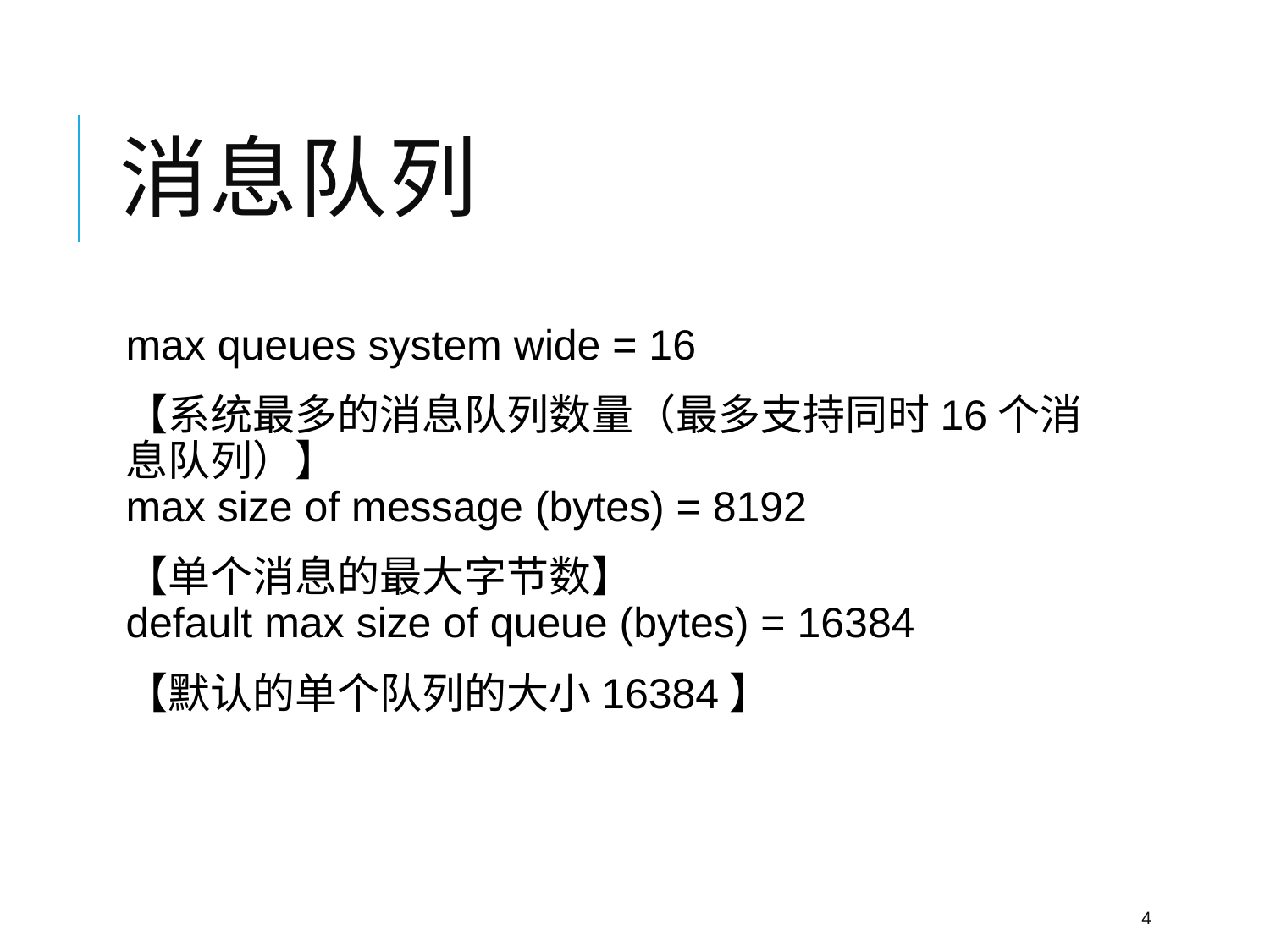

# 消息队列
max queues system wide = 16
【系统最多的消息队列数量（最多支持同时16个消息队列）】
max size of message (bytes) = 8192
【单个消息的最大字节数】
default max size of queue (bytes) = 16384
【默认的单个队列的大小16384】

4